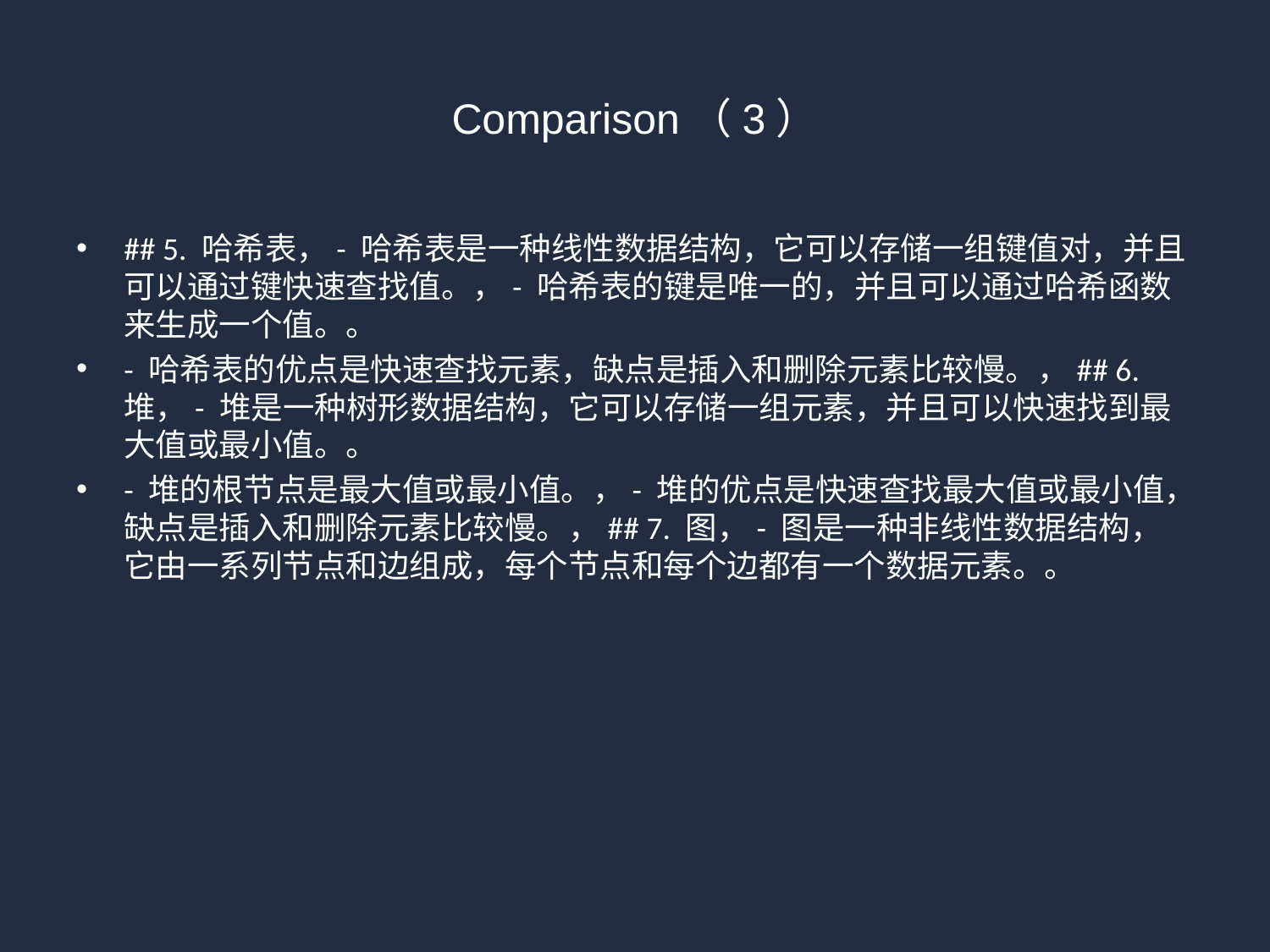

# Comparison（3）
## 5. 哈希表，- 哈希表是一种线性数据结构，它可以存储一组键值对，并且可以通过键快速查找值。，- 哈希表的键是唯一的，并且可以通过哈希函数来生成一个值。。
- 哈希表的优点是快速查找元素，缺点是插入和删除元素比较慢。，## 6. 堆，- 堆是一种树形数据结构，它可以存储一组元素，并且可以快速找到最大值或最小值。。
- 堆的根节点是最大值或最小值。，- 堆的优点是快速查找最大值或最小值，缺点是插入和删除元素比较慢。，## 7. 图，- 图是一种非线性数据结构，它由一系列节点和边组成，每个节点和每个边都有一个数据元素。。